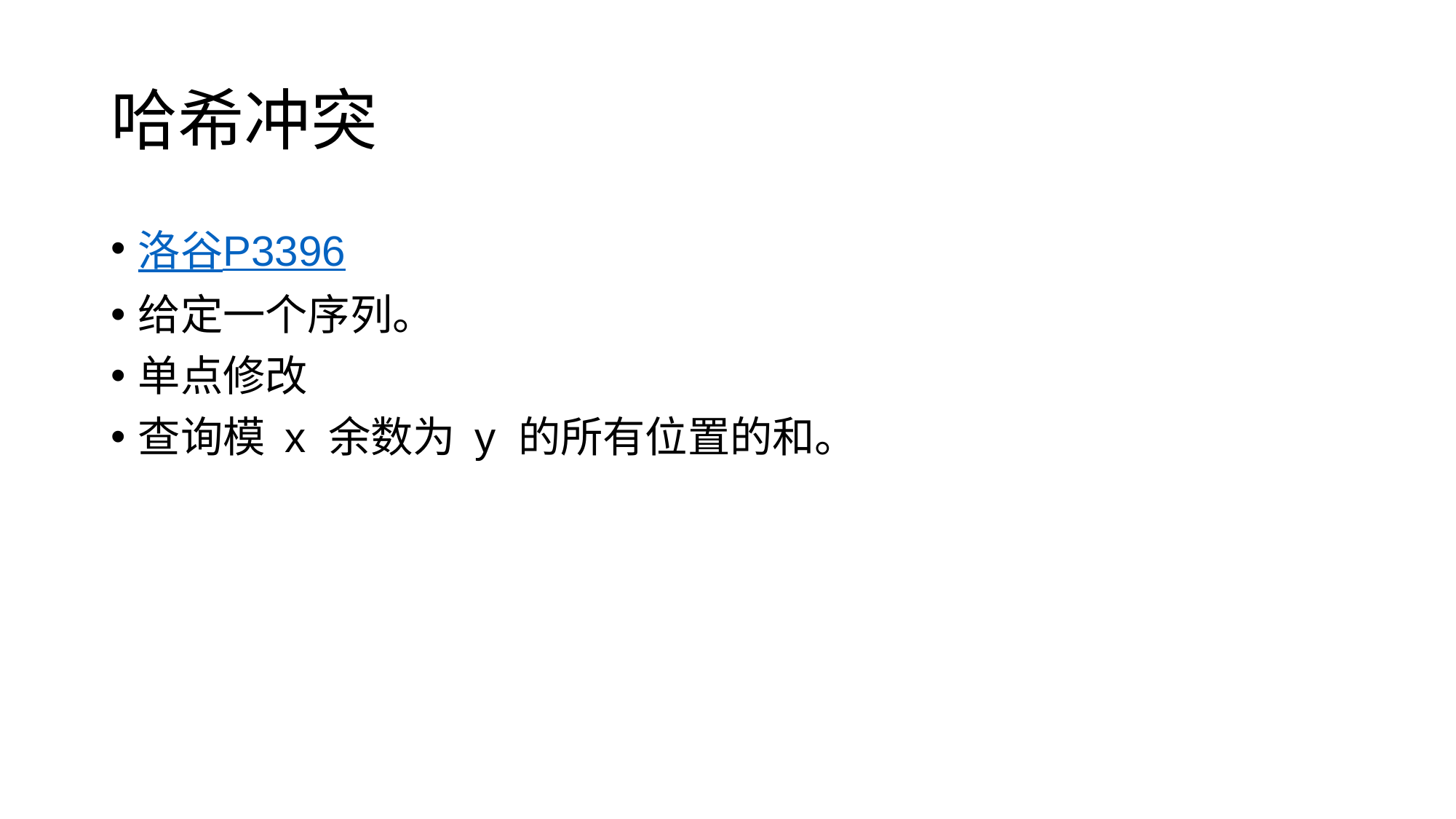

# 哈希冲突
洛谷P3396
给定一个序列。
单点修改
查询模 x 余数为 y 的所有位置的和。